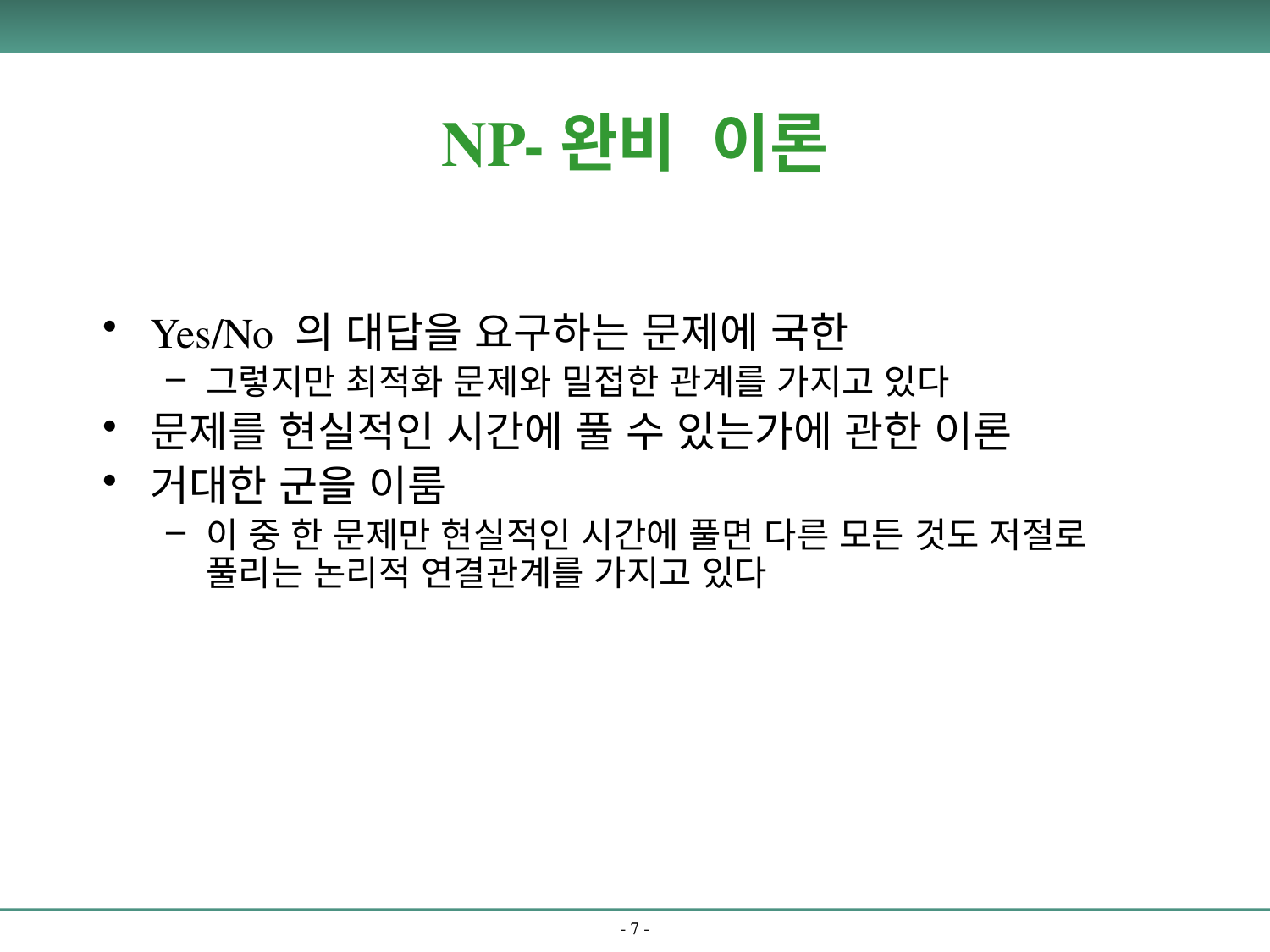

# NP-완비  이론
Yes/No 의 대답을 요구하는 문제에 국한
그렇지만 최적화 문제와 밀접한 관계를 가지고 있다
문제를 현실적인 시간에 풀 수 있는가에 관한 이론
거대한 군을 이룸
이 중 한 문제만 현실적인 시간에 풀면 다른 모든 것도 저절로 풀리는 논리적 연결관계를 가지고 있다